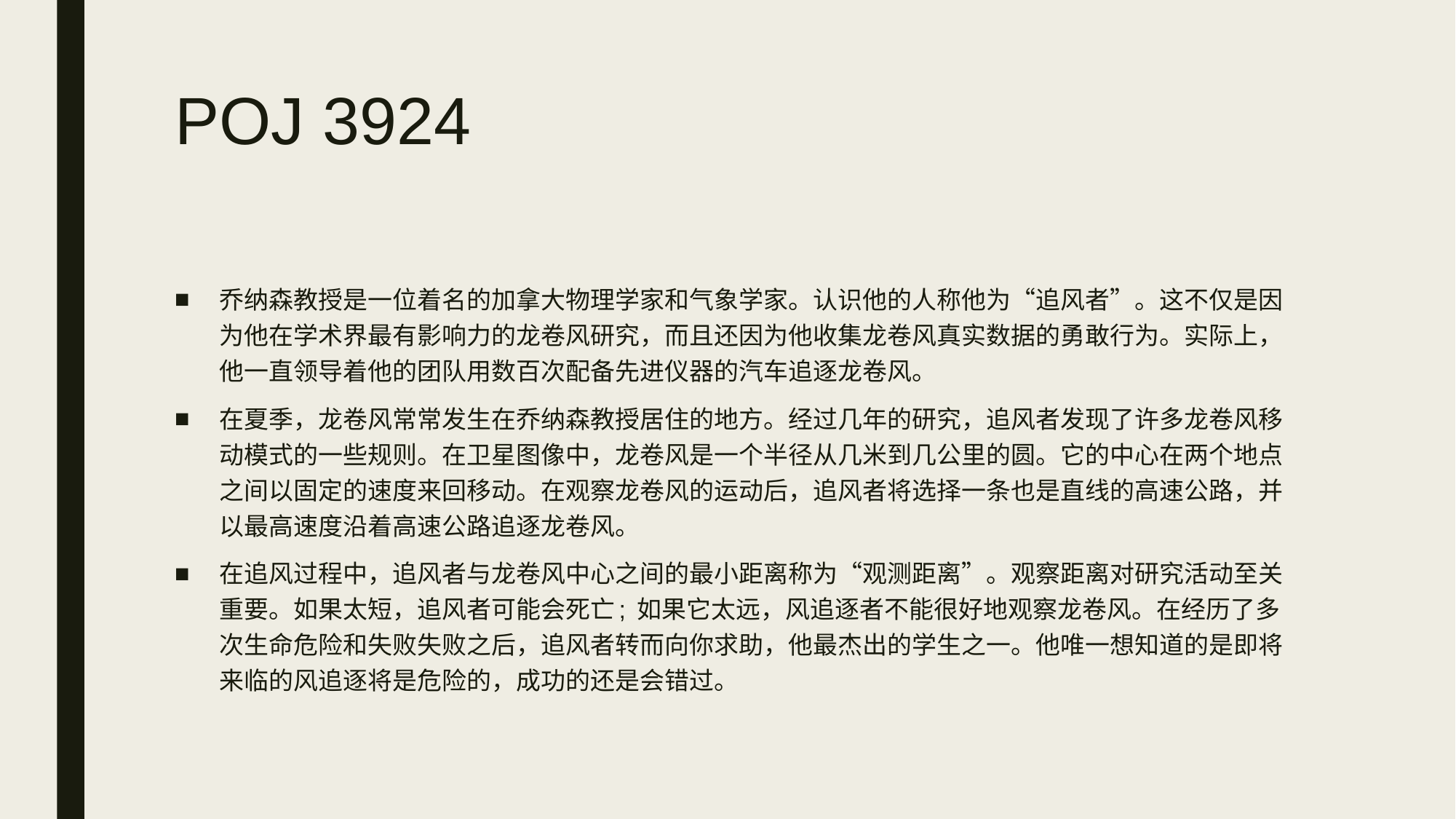

# POJ 3924
乔纳森教授是一位着名的加拿大物理学家和气象学家。认识他的人称他为“追风者”。这不仅是因为他在学术界最有影响力的龙卷风研究，而且还因为他收集龙卷风真实数据的勇敢行为。实际上，他一直领导着他的团队用数百次配备先进仪器的汽车追逐龙卷风。
在夏季，龙卷风常常发生在乔纳森教授居住的地方。经过几年的研究，追风者发现了许多龙卷风移动模式的一些规则。在卫星图像中，龙卷风是一个半径从几米到几公里的圆。它的中心在两个地点之间以固定的速度来回移动。在观察龙卷风的运动后，追风者将选择一条也是直线的高速公路，并以最高速度沿着高速公路追逐龙卷风。
在追风过程中，追风者与龙卷风中心之间的最小距离称为“观测距离”。观察距离对研究活动至关重要。如果太短，追风者可能会死亡; 如果它太远，风追逐者不能很好地观察龙卷风。在经历了多次生命危险和失败失败之后，追风者转而向你求助，他最杰出的学生之一。他唯一想知道的是即将来临的风追逐将是危险的，成功的还是会错过。